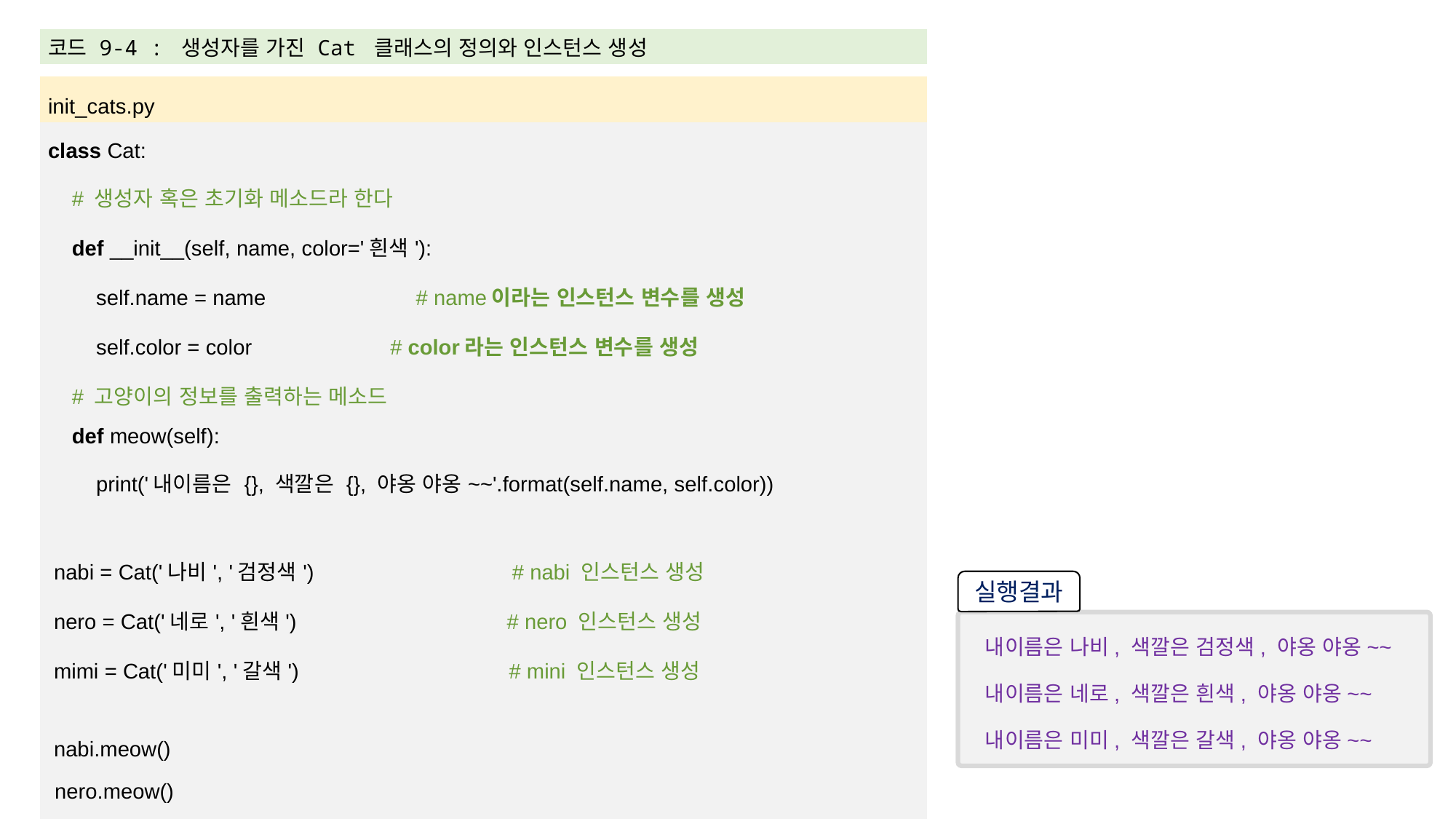

| 코드 9-4 : 생성자를 가진 Cat 클래스의 정의와 인스턴스 생성 |
| --- |
|  |
| init\_cats.py |
| class Cat: # 생성자 혹은 초기화 메소드라 한다 def \_\_init\_\_(self, name, color='흰색'): self.name = name # name이라는 인스턴스 변수를 생성 self.color = color # color라는 인스턴스 변수를 생성 # 고양이의 정보를 출력하는 메소드 def meow(self): print('내이름은 {}, 색깔은 {}, 야옹 야옹~~'.format(self.name, self.color)) nabi = Cat('나비', '검정색') # nabi 인스턴스 생성 nero = Cat('네로', '흰색') # nero 인스턴스 생성 mimi = Cat('미미', '갈색') # mini 인스턴스 생성 nabi.meow() nero.meow() mimi.meow() |
실행결과

내이름은 나비, 색깔은 검정색, 야옹 야옹~~
내이름은 네로, 색깔은 흰색, 야옹 야옹~~
내이름은 미미, 색깔은 갈색, 야옹 야옹~~